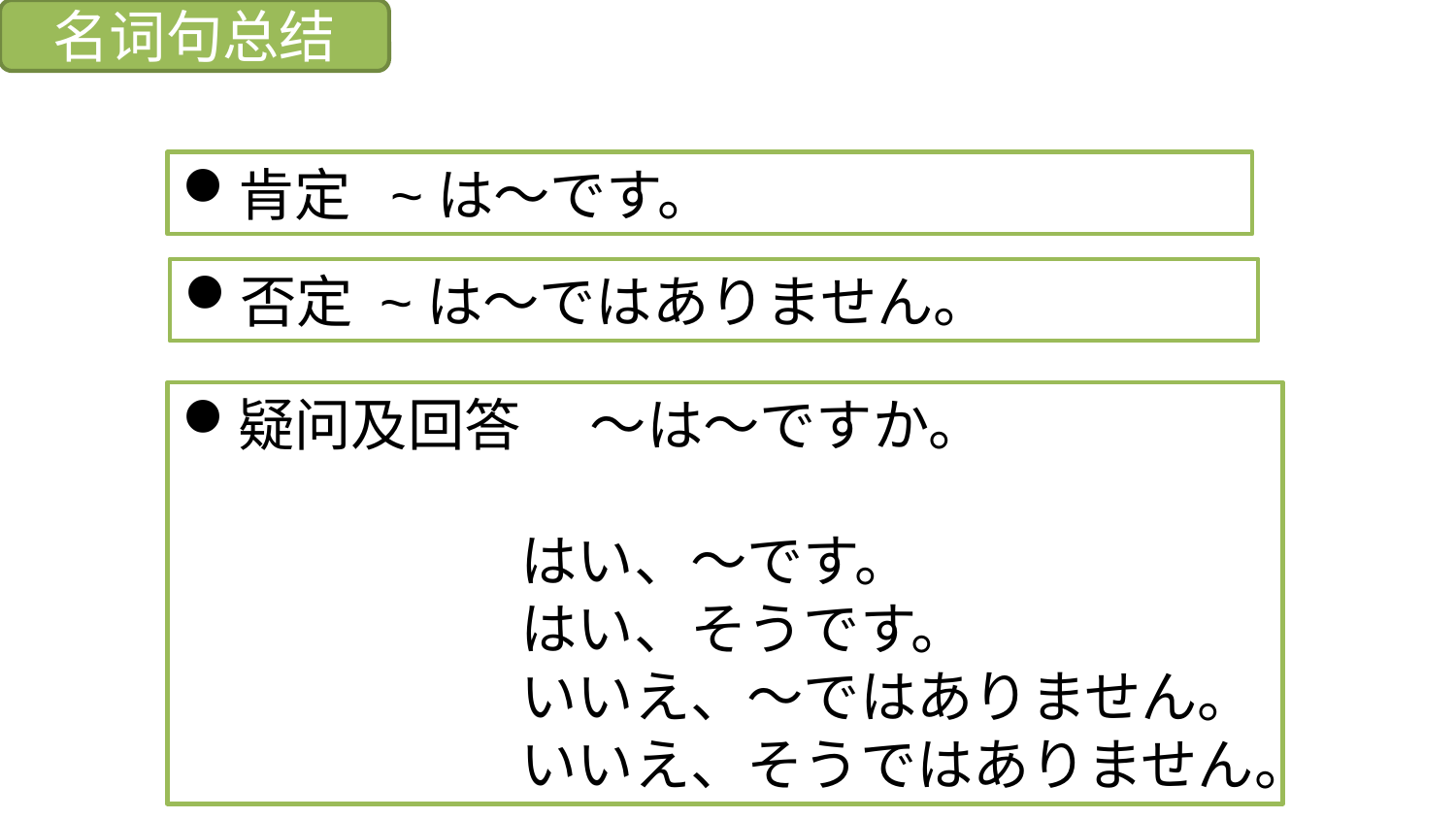

名词句总结
肯定  ~は〜です。
否定 ~は〜ではありません。
疑问及回答 　〜は〜ですか。

　　　　　　はい、〜です。
　　　　　　はい、そうです。
　　　　　　いいえ、〜ではありません。
　　　　　　いいえ、そうではありません。